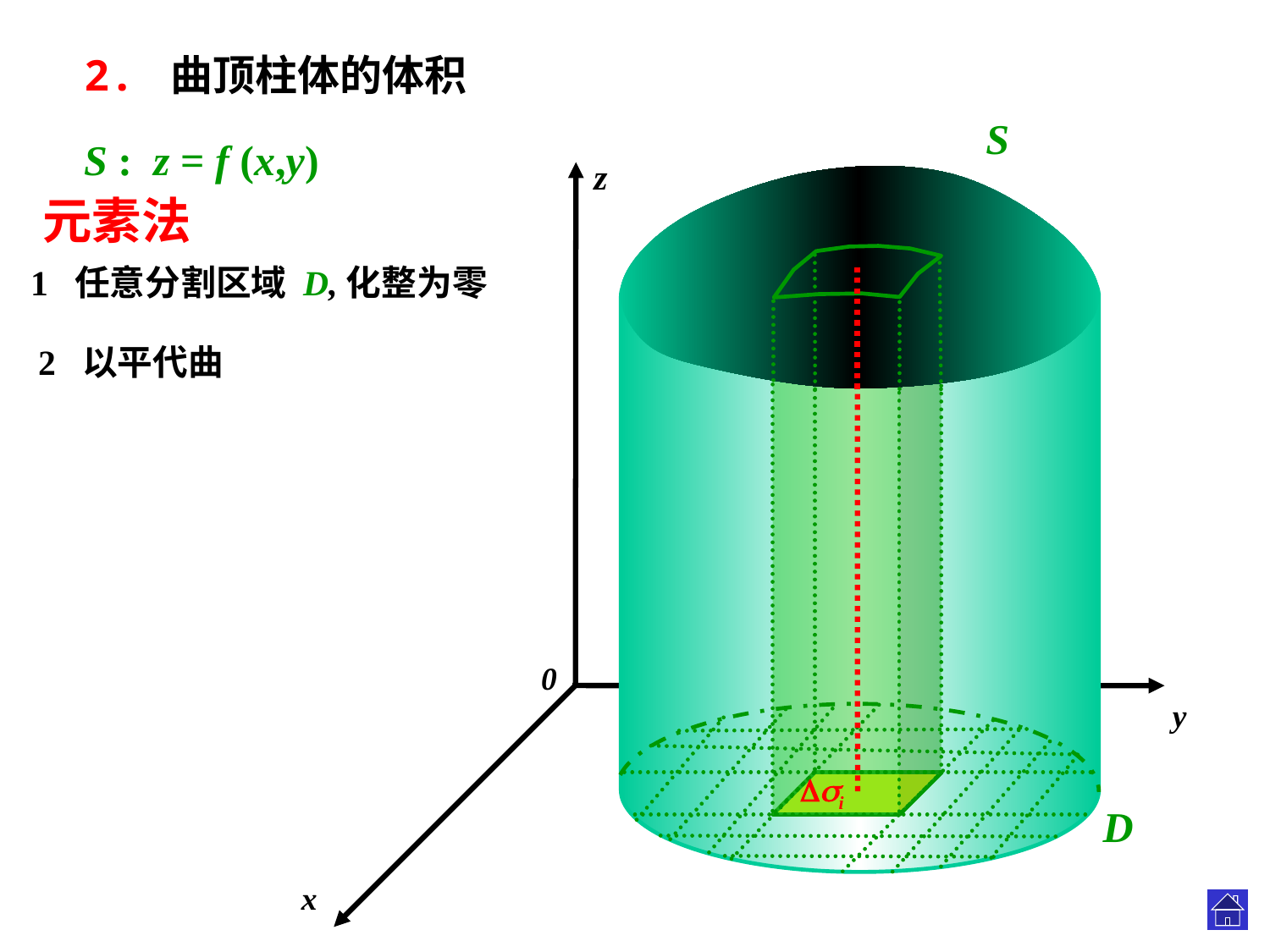

2. 曲顶柱体的体积
S
S :  z = f (x,y)
z

0

y
x

元素法

1  任意分割区域 D,化整为零

2  以平代曲

Δσi

D